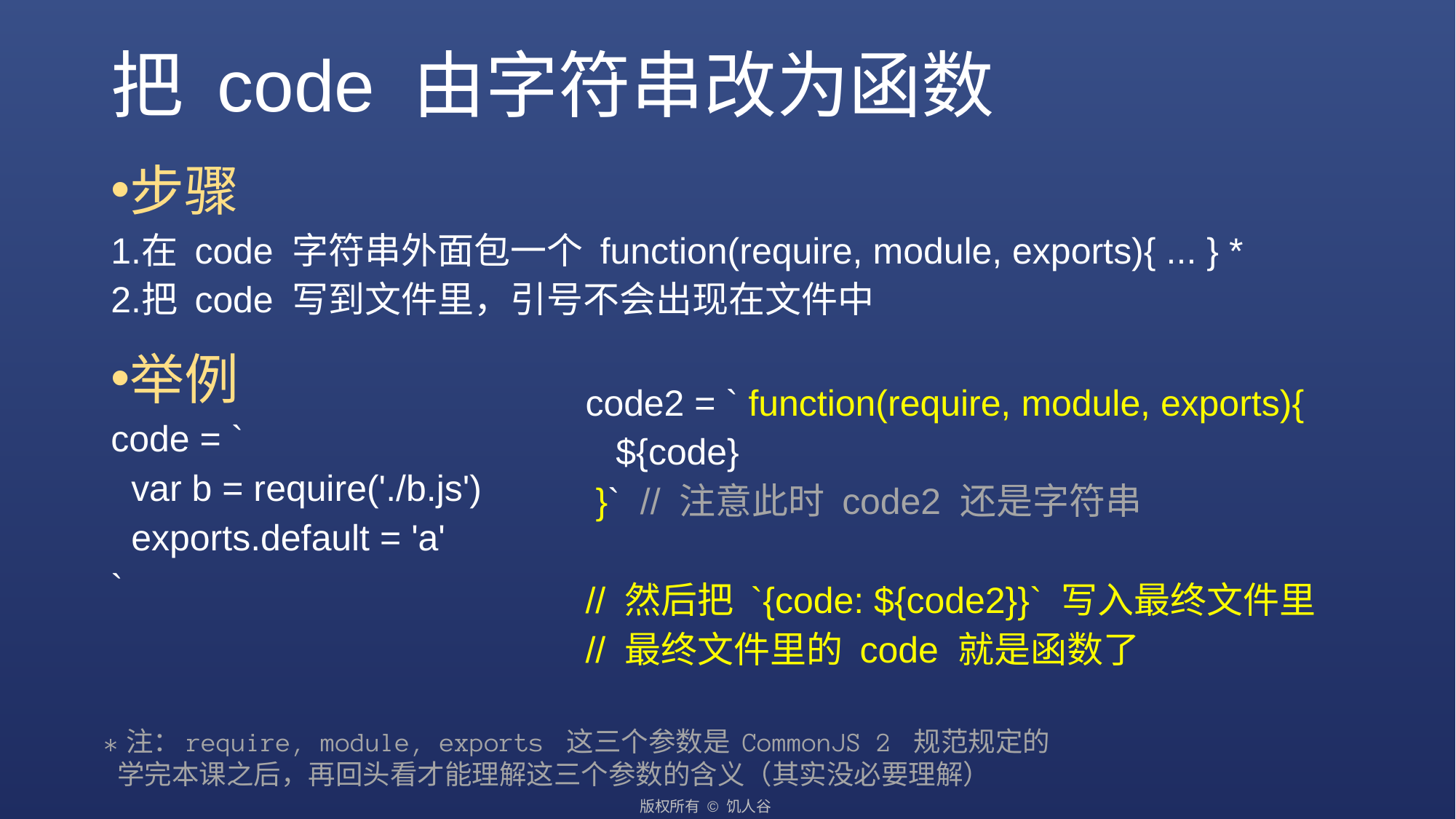

# 把 code 由字符串改为函数
步骤
在 code 字符串外面包一个 function(require, module, exports){ ... } *
把 code 写到文件里，引号不会出现在文件中
举例
code = `
  var b = require('./b.js')
  exports.default = 'a'
`

code2 = ` function(require, module, exports){
   ${code}
 }`  // 注意此时 code2 还是字符串

// 然后把 `{code: ${code2}}` 写入最终文件里
// 最终文件里的 code 就是函数了
*注：require, module, exports 这三个参数是 CommonJS 2 规范规定的
 学完本课之后，再回头看才能理解这三个参数的含义（其实没必要理解）